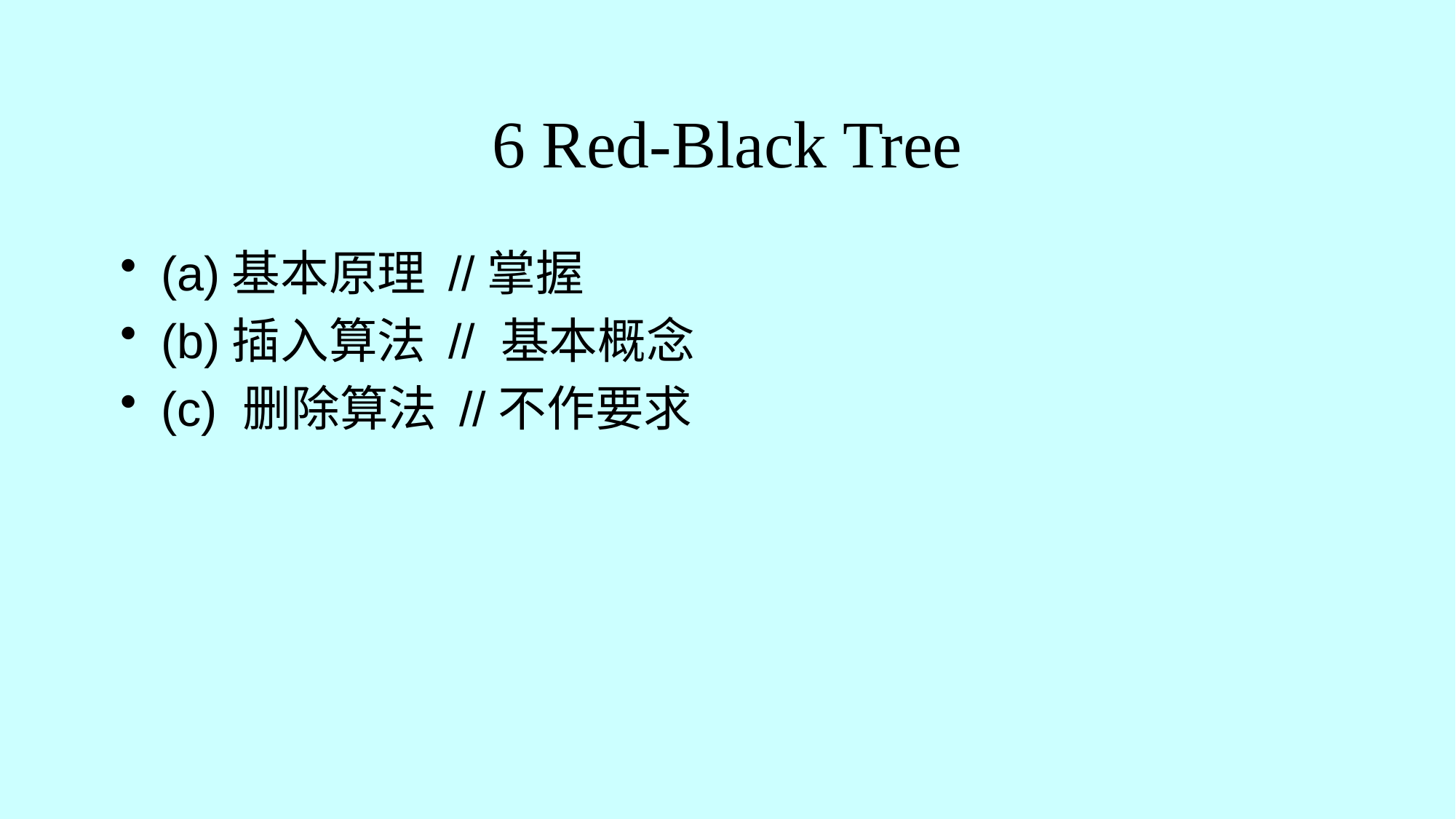

# 6 Red-Black Tree
(a)基本原理 //掌握
(b)插入算法 // 基本概念
(c) 删除算法 //不作要求